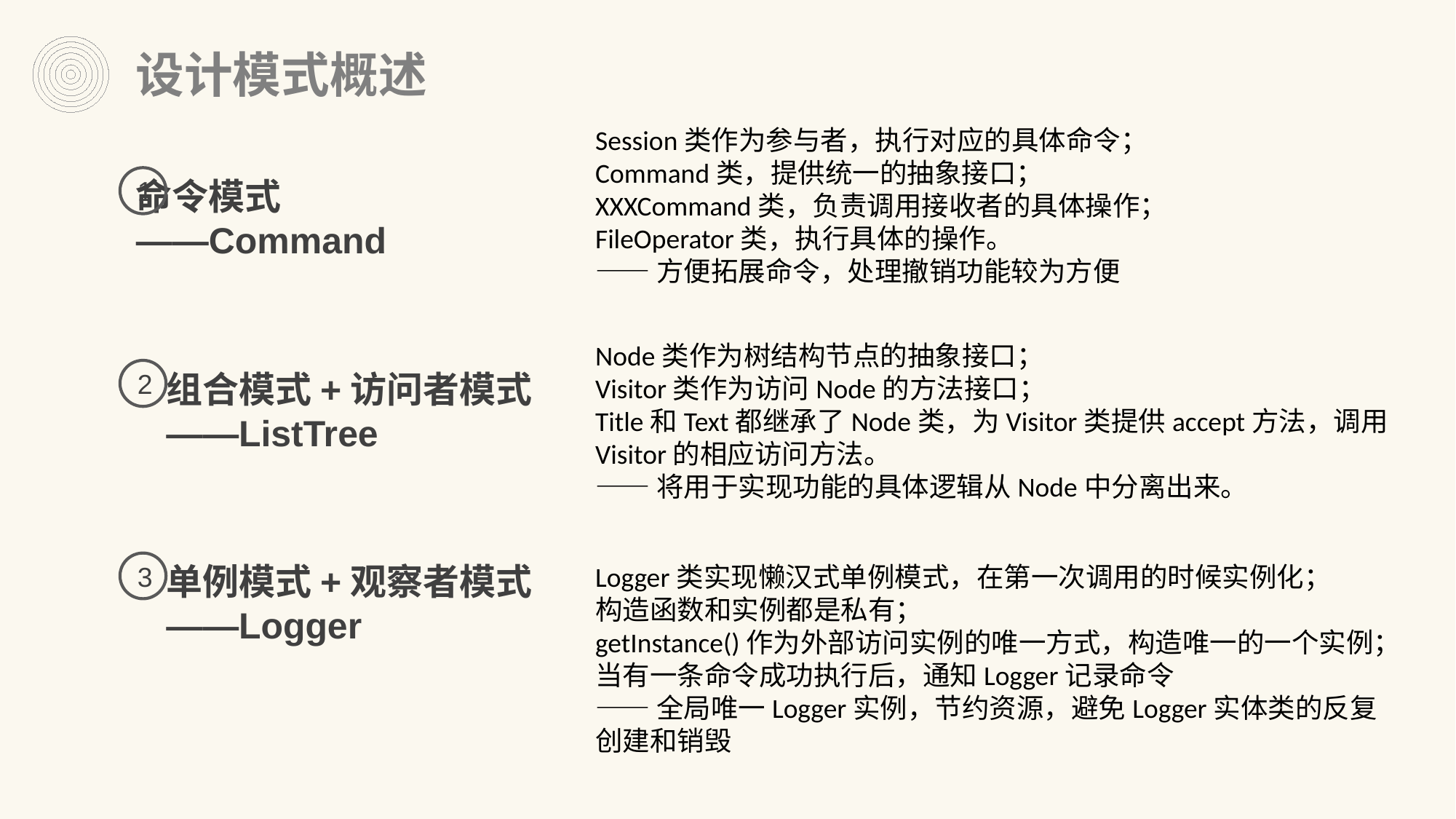

设计模式概述
Session类作为参与者，执行对应的具体命令；
Command类，提供统一的抽象接口；
XXXCommand类，负责调用接收者的具体操作；
FileOperator类，执行具体的操作。
——方便拓展命令，处理撤销功能较为方便
1
命令模式
——Command

Node类作为树结构节点的抽象接口；
Visitor类作为访问Node的方法接口；
Title和Text都继承了Node类，为Visitor类提供accept方法，调用Visitor的相应访问方法。
——将用于实现功能的具体逻辑从Node中分离出来。

2
组合模式+访问者模式
——ListTree

3
单例模式+观察者模式
——Logger
Logger类实现懒汉式单例模式，在第一次调用的时候实例化；
构造函数和实例都是私有；
getInstance()作为外部访问实例的唯一方式，构造唯一的一个实例；
当有一条命令成功执行后，通知Logger记录命令
——全局唯一Logger实例，节约资源，避免Logger实体类的反复创建和销毁